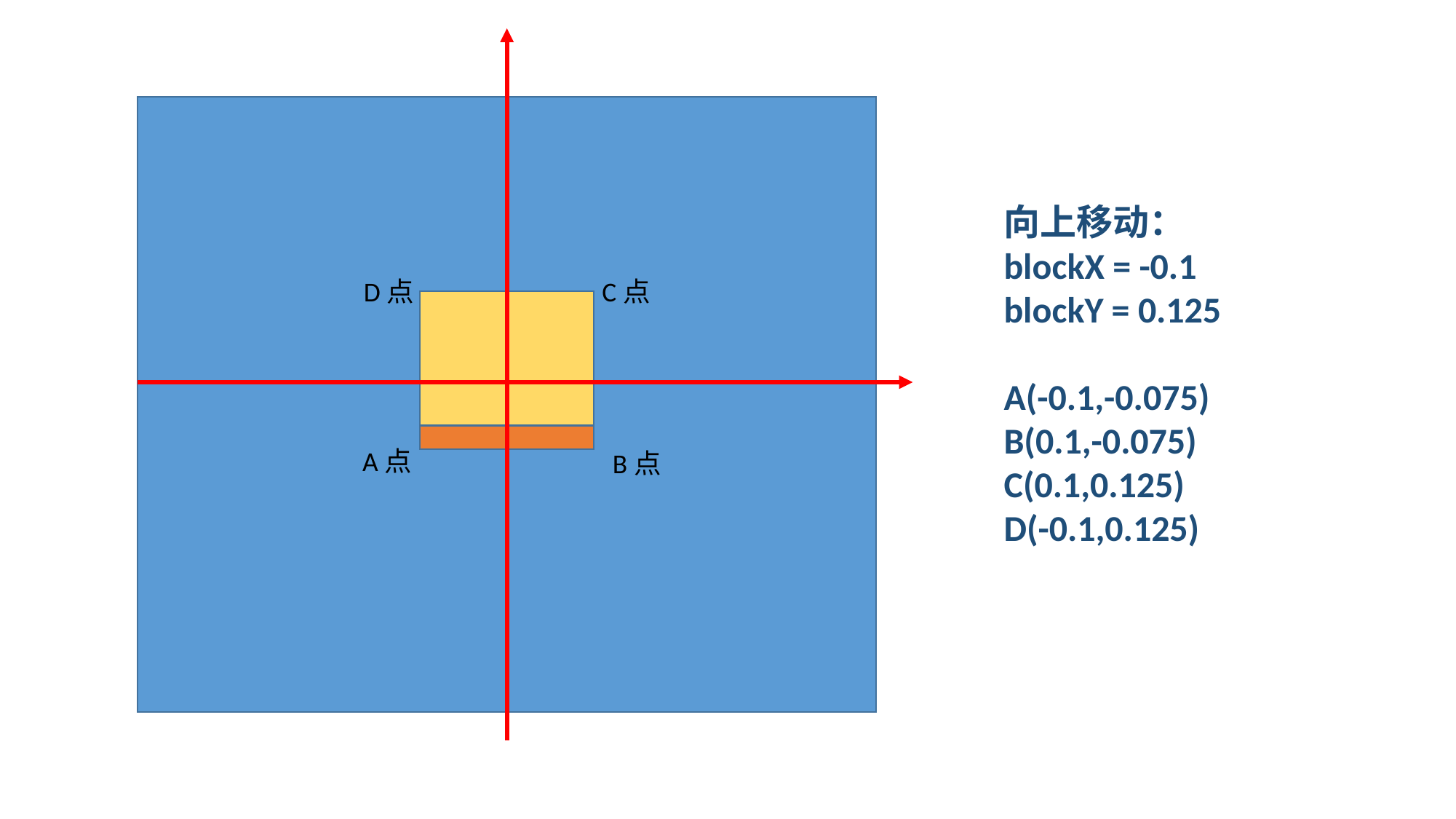

啊
向上移动：
blockX = -0.1
blockY = 0.125

A(-0.1,-0.075)
B(0.1,-0.075)
C(0.1,0.125)
D(-0.1,0.125)

D点
C点

A点
B点